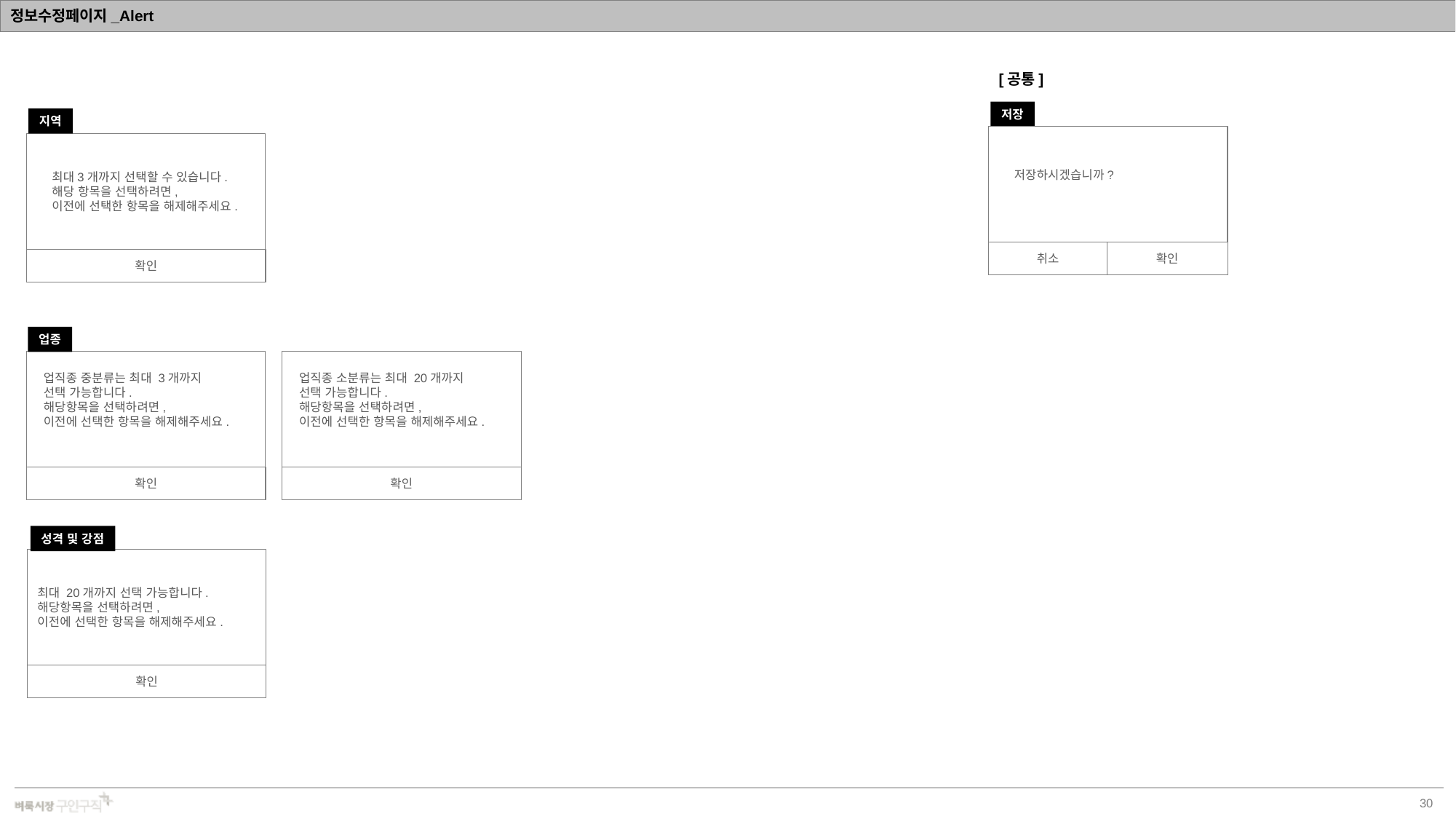

# 정보수정페이지_Alert
[공통]
저장
지역

확인
취소
저장하시겠습니까?

확인
최대3개까지 선택할 수 있습니다.
해당 항목을 선택하려면,
이전에 선택한 항목을 해제해주세요.
업종

확인

확인
업직종 소분류는 최대 20개까지
선택 가능합니다.
해당항목을 선택하려면,
이전에 선택한 항목을 해제해주세요.
업직종 중분류는 최대 3개까지
선택 가능합니다.
해당항목을 선택하려면,
이전에 선택한 항목을 해제해주세요.
성격 및 강점

확인
최대 20개까지 선택 가능합니다.
해당항목을 선택하려면,
이전에 선택한 항목을 해제해주세요.